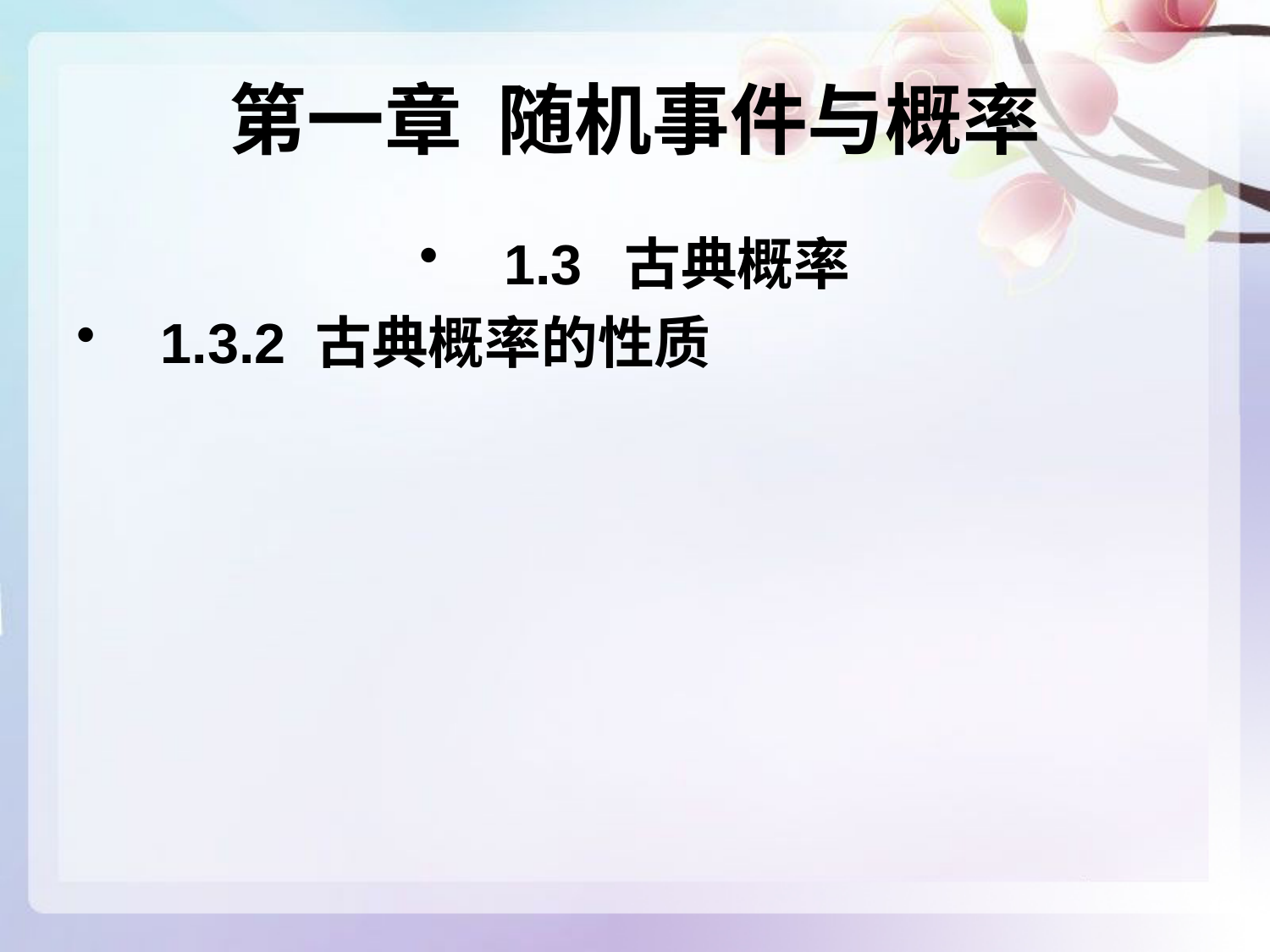

# 第一章  随机事件与概率
1.3  古典概率
1.3.2 古典概率的性质